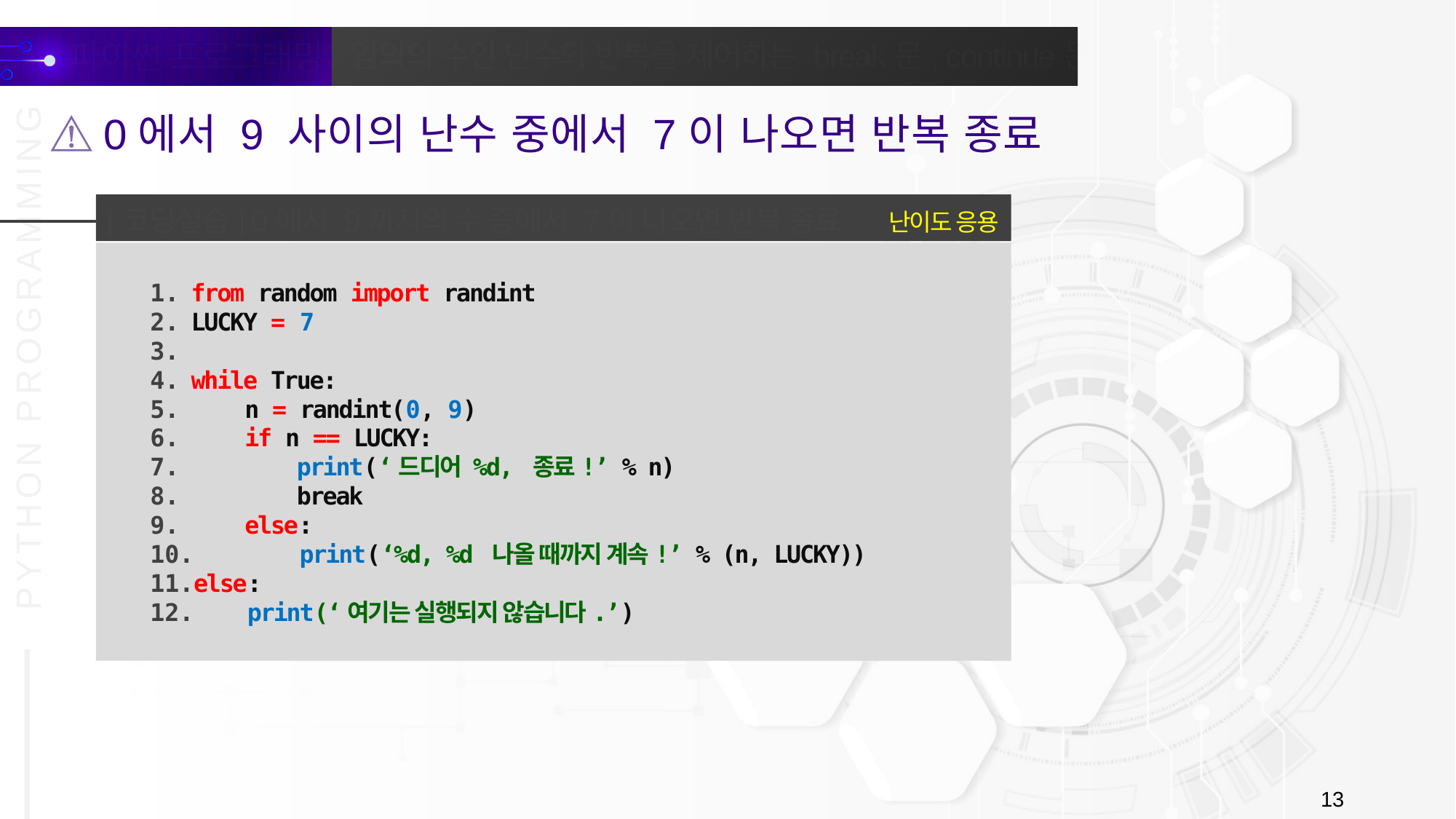

0에서 9 사이의 난수 중에서 7이 나오면 반복 종료

난이도 응용
[코딩실습] 0에서 9까지의 수 중에서 7이 나오면 반복 종료
from random import randint
LUCKY = 7

while True:
    n = randint(0, 9)
    if n == LUCKY:
        print(‘드디어 %d, 종료!’ % n)
        break
    else:
        print(‘%d, %d 나올 때까지 계속!’ % (n, LUCKY))
else:
    print(‘여기는 실행되지 않습니다.’)
13